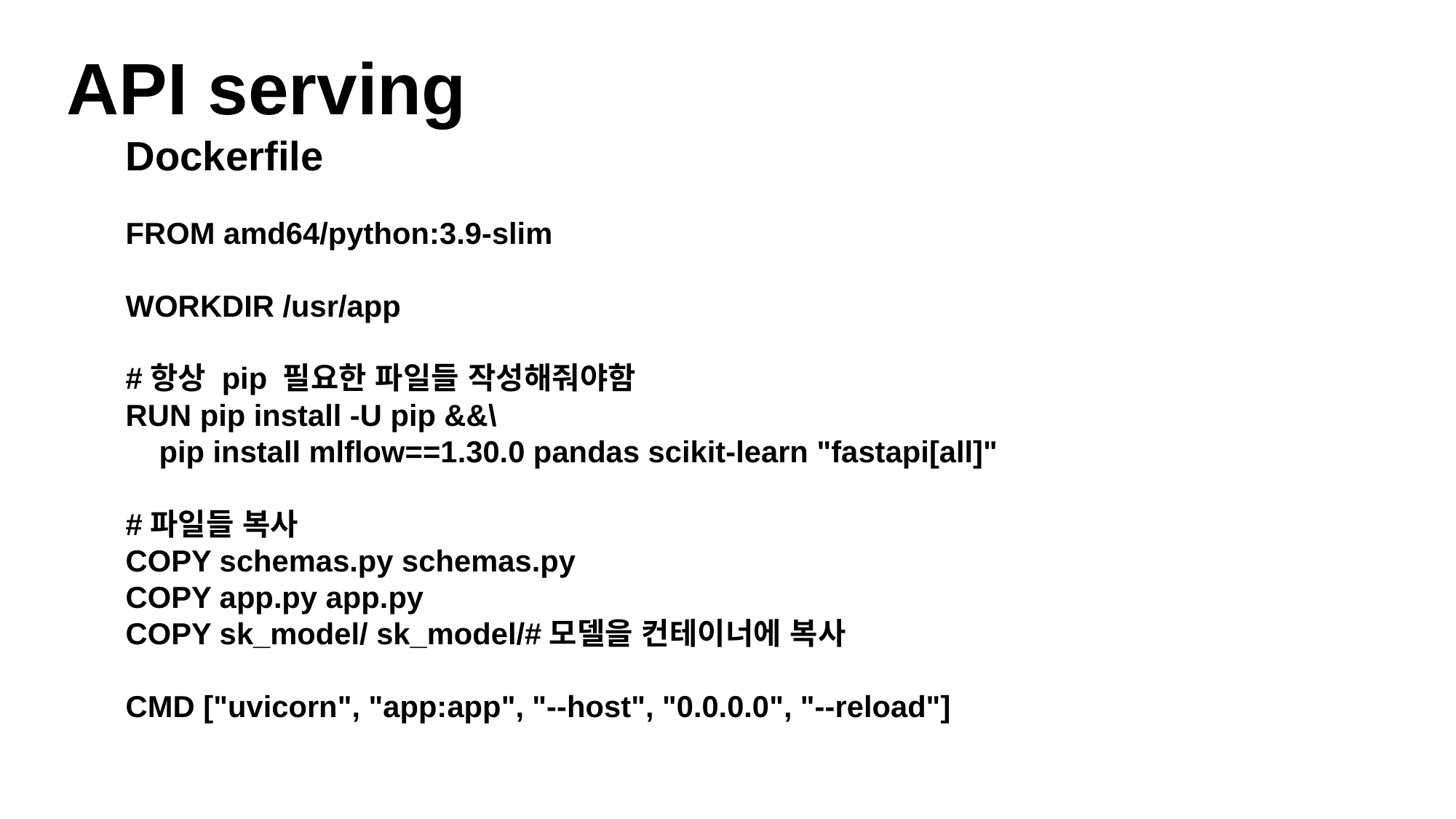

API serving

Dockerfile

FROM amd64/python:3.9-slim

WORKDIR /usr/app

#항상 pip 필요한 파일들 작성해줘야함
RUN pip install -U pip &&\
    pip install mlflow==1.30.0 pandas scikit-learn "fastapi[all]"

#파일들 복사
COPY schemas.py schemas.py
COPY app.py app.py
COPY sk_model/ sk_model/#모델을 컨테이너에 복사

CMD ["uvicorn", "app:app", "--host", "0.0.0.0", "--reload"]